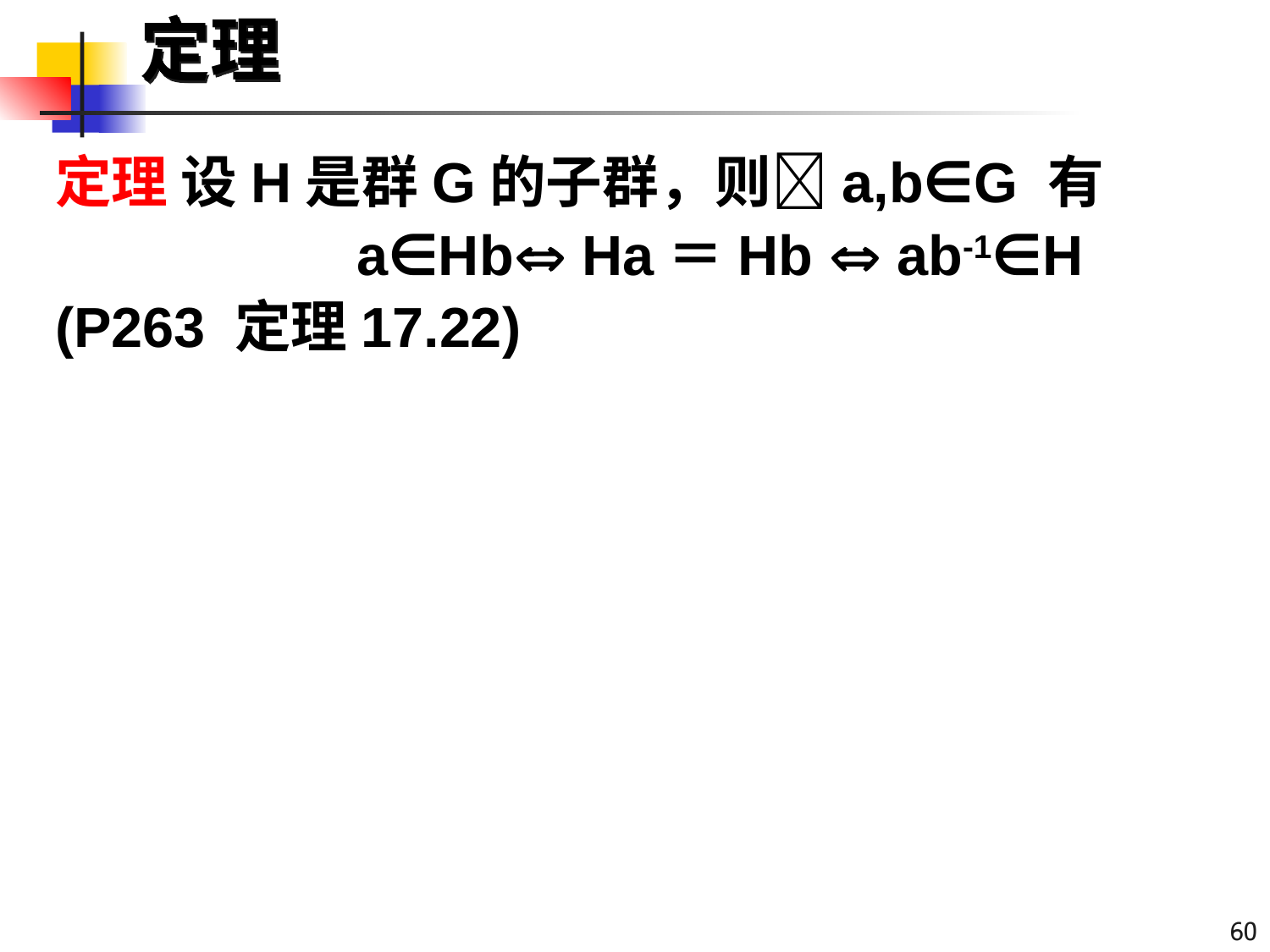

# 定理
定理 设H是群G的子群，则∀a,b∈G 有
			a∈Hb⇔ Ha＝Hb ⇔ ab-1∈H
(P263 定理17.22)
60